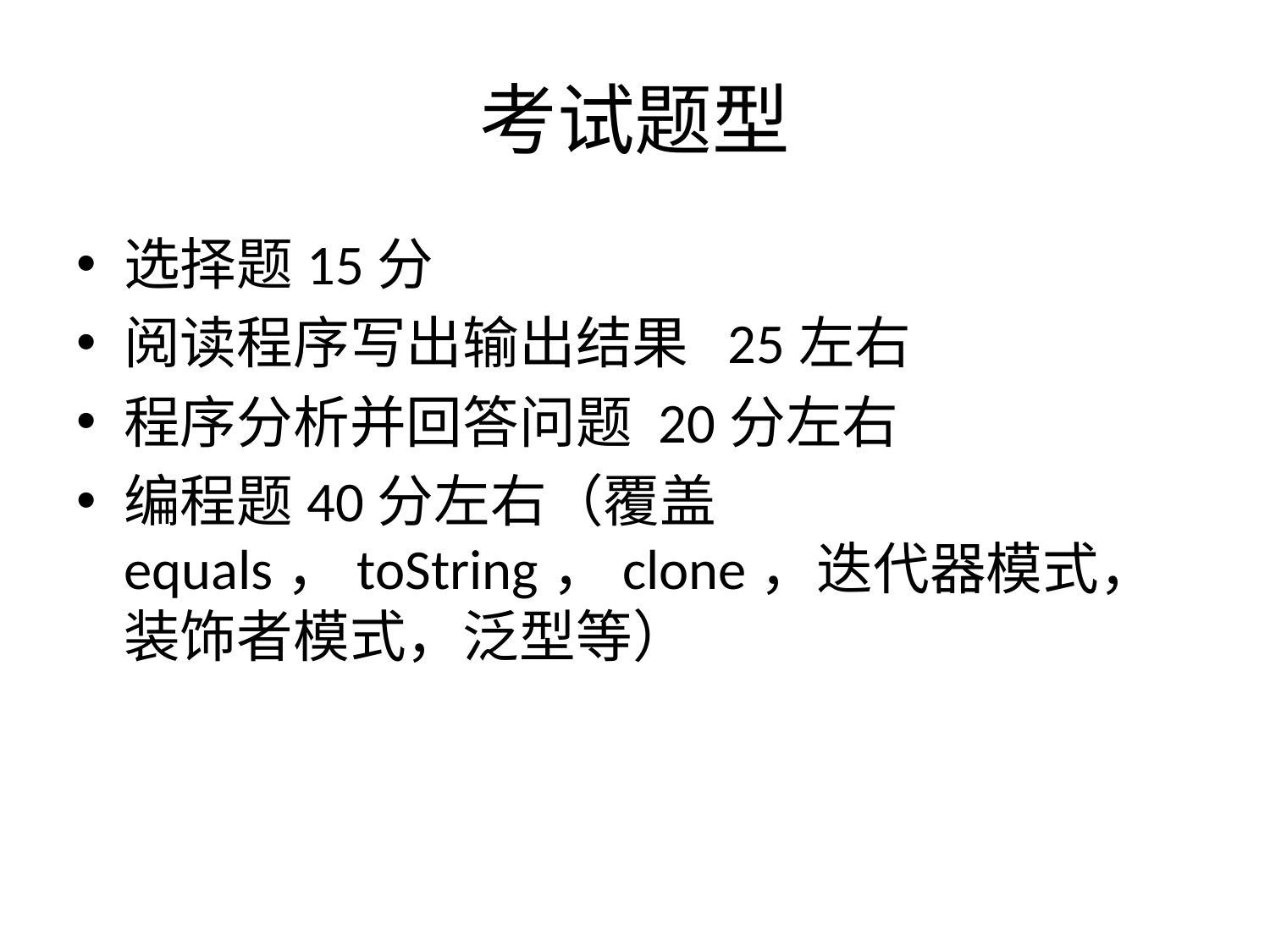

# 考试题型
选择题15分
阅读程序写出输出结果  25左右
程序分析并回答问题 20分左右
编程题40分左右（覆盖equals，toString，clone，迭代器模式，装饰者模式，泛型等）